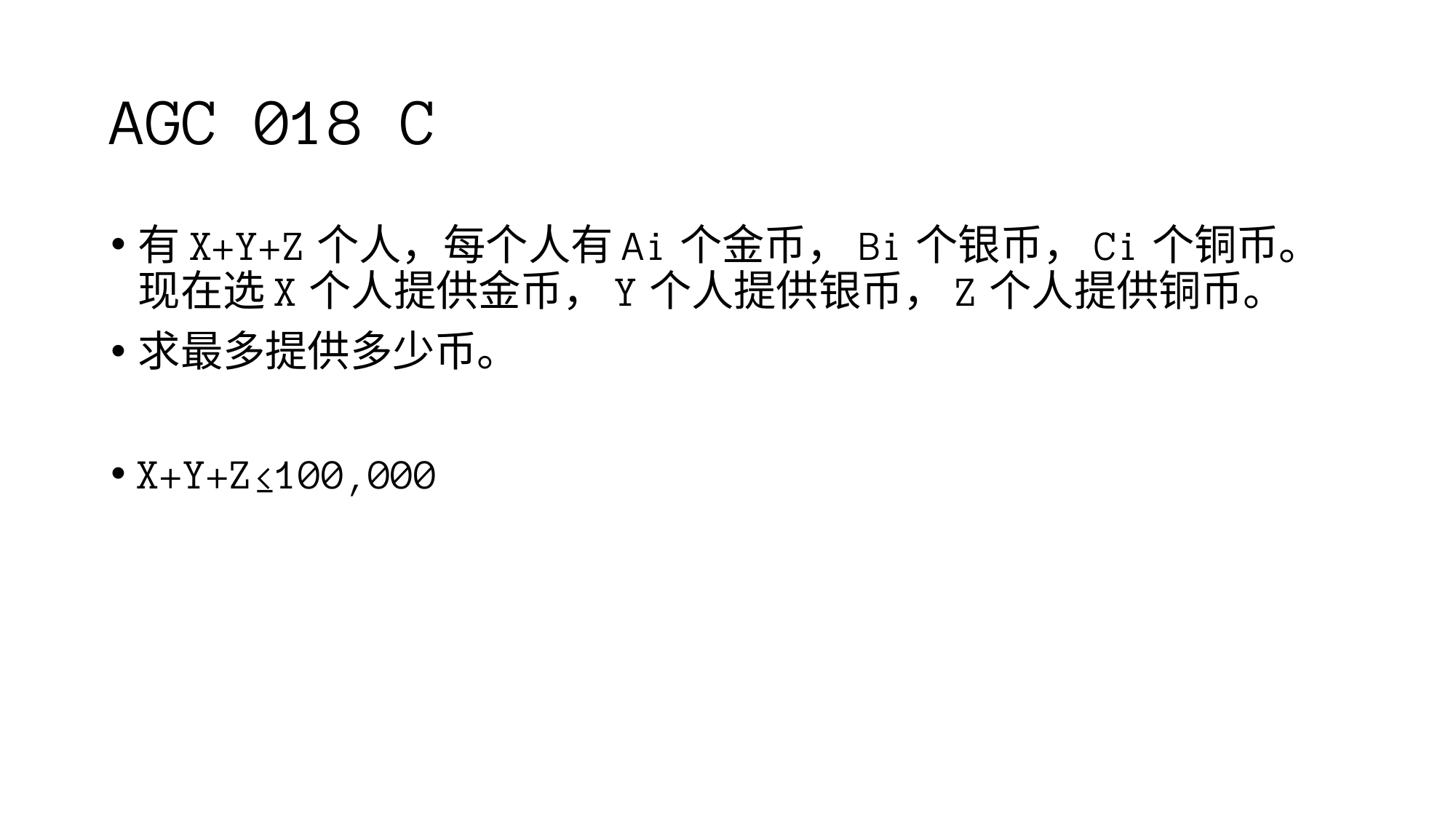

# AGC 018 C
有X+Y+Z个人，每个人有Ai个金币，Bi个银币，Ci个铜币。现在选X个人提供金币，Y个人提供银币，Z个人提供铜币。
求最多提供多少币。

X+Y+Z≤100,000